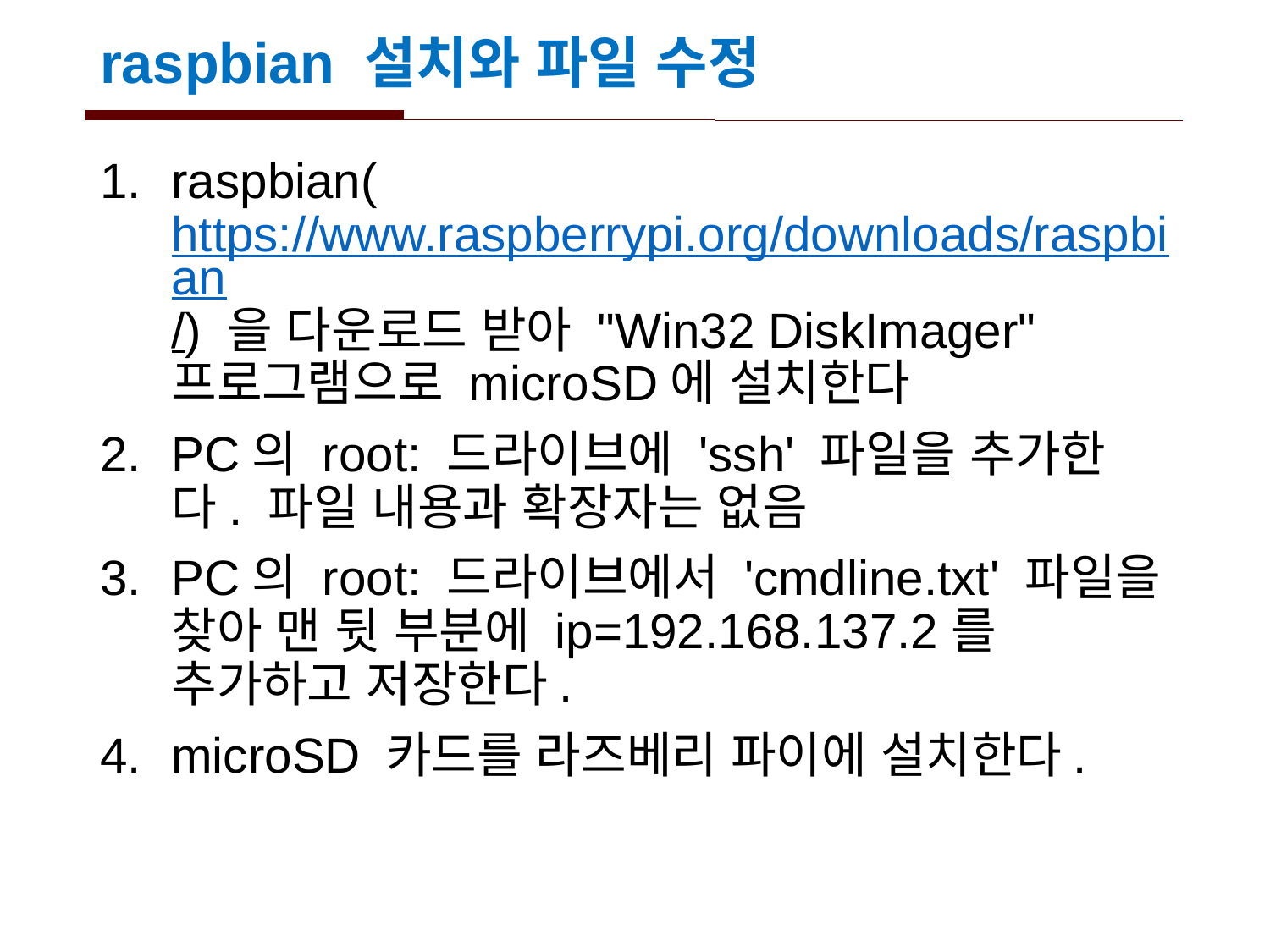

# raspbian 설치와 파일 수정
raspbian(https://www.raspberrypi.org/downloads/raspbian/) 을 다운로드 받아 "Win32 DiskImager" 프로그램으로 microSD에 설치한다
PC의 root: 드라이브에 'ssh' 파일을 추가한다. 파일 내용과 확장자는 없음
PC의 root: 드라이브에서 'cmdline.txt' 파일을 찾아 맨 뒷 부분에 ip=192.168.137.2를 추가하고 저장한다.
microSD 카드를 라즈베리 파이에 설치한다.